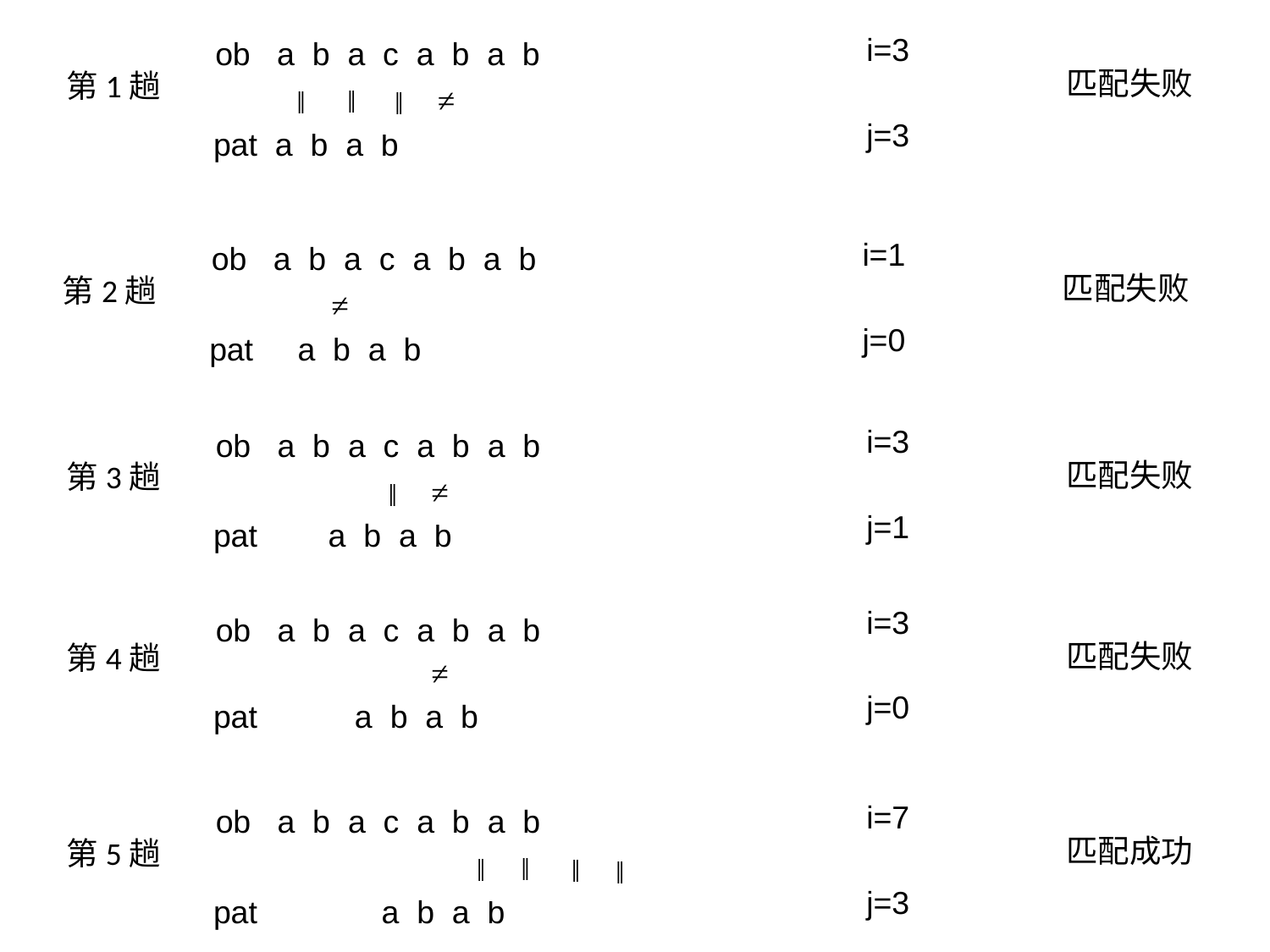

i=3
ob   a  b  a  c  a  b  a  b
第1趟
匹配失败
≠
‖
‖
‖
j=3
pat  a  b  a  b
i=1
ob   a  b  a  c  a  b  a  b
第2趟
匹配失败
≠
j=0
pat     a  b  a  b
i=3
ob   a  b  a  c  a  b  a  b
第3趟
匹配失败
≠
‖
j=1
pat        a  b  a  b
i=3
ob   a  b  a  c  a  b  a  b
第4趟
匹配失败
≠
j=0
pat           a  b  a  b
i=7
ob   a  b  a  c  a  b  a  b
第5趟
匹配成功
‖
‖
‖
‖
j=3
pat              a  b  a  b